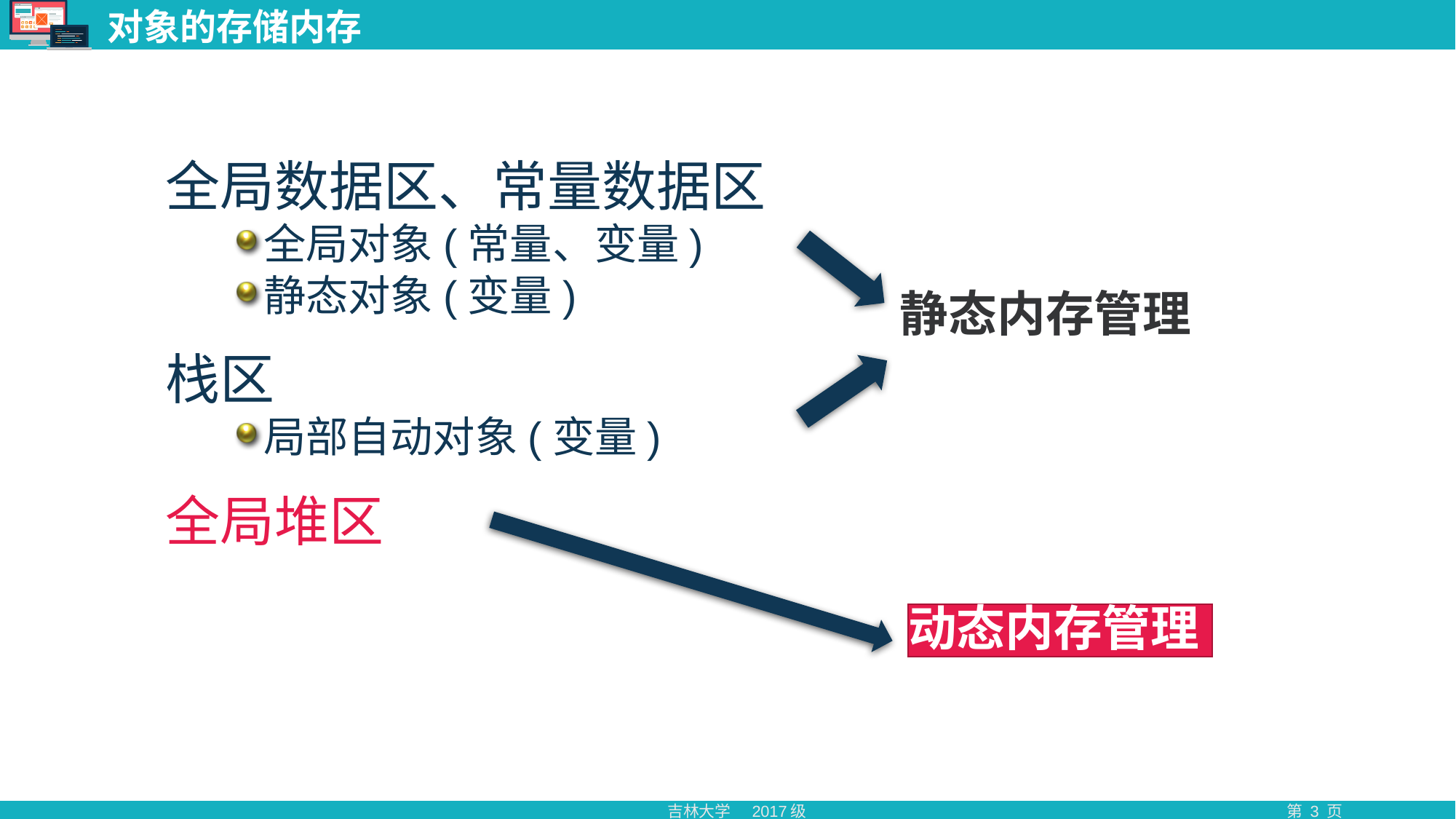

# 对象的存储内存
全局数据区、常量数据区
全局对象(常量、变量)
静态对象(变量)
栈区
局部自动对象(变量)
全局堆区

静态内存管理

动态内存管理